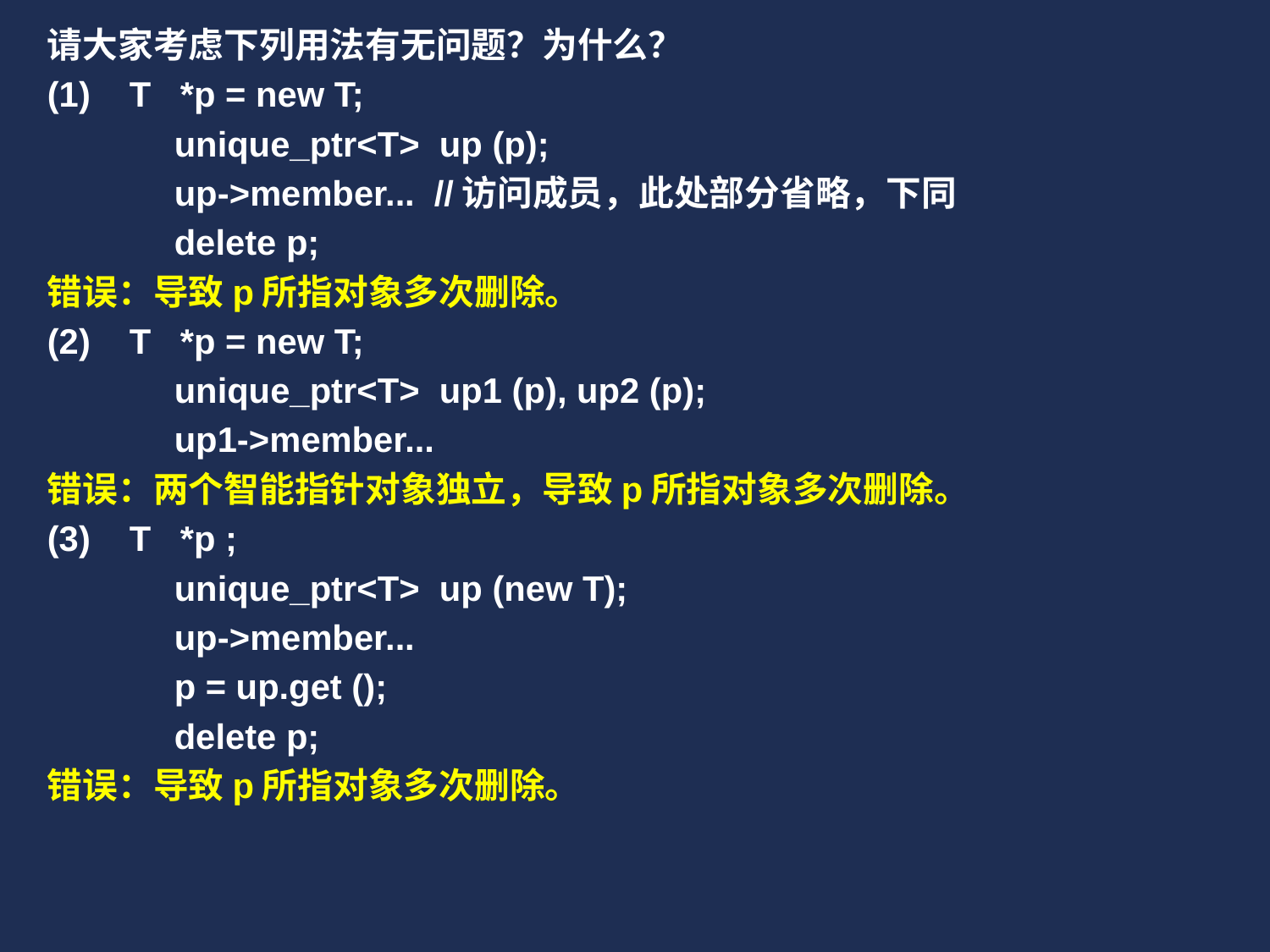

请大家考虑下列用法有无问题？为什么？
(1)    T   *p = new T;
	unique_ptr<T>  up (p);
	up->member...  //访问成员，此处部分省略，下同
	delete p;
错误：导致p所指对象多次删除。
(2)    T   *p = new T;
	unique_ptr<T>  up1 (p), up2 (p);
	up1->member...
错误：两个智能指针对象独立，导致p所指对象多次删除。
(3)    T   *p ;
	unique_ptr<T>  up (new T);
	up->member...
    	p = up.get ();
	delete p;
错误：导致p所指对象多次删除。